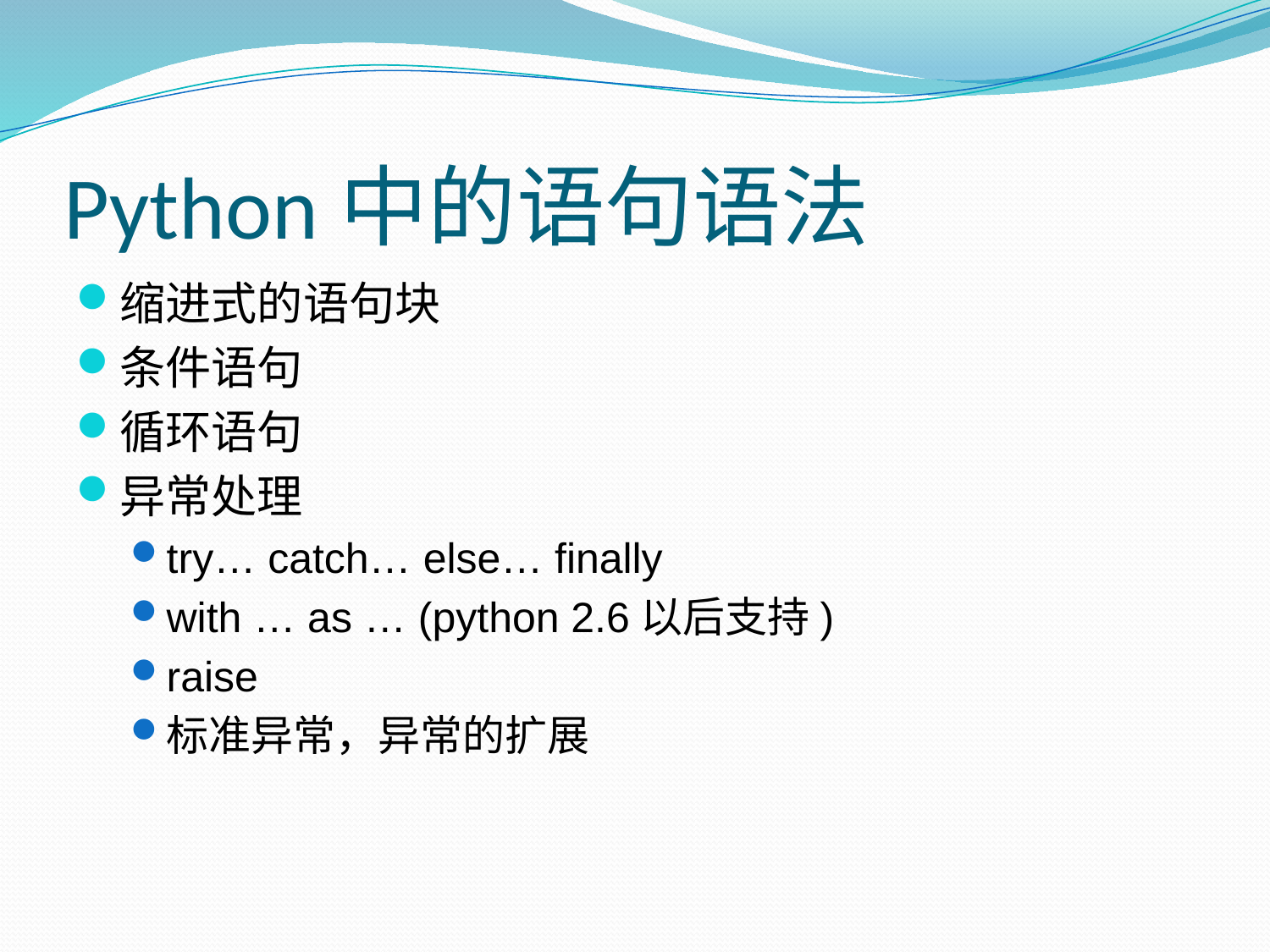

# Python中的语句语法
缩进式的语句块
条件语句
循环语句
异常处理
try… catch… else… finally
with … as … (python 2.6以后支持)
raise
标准异常，异常的扩展